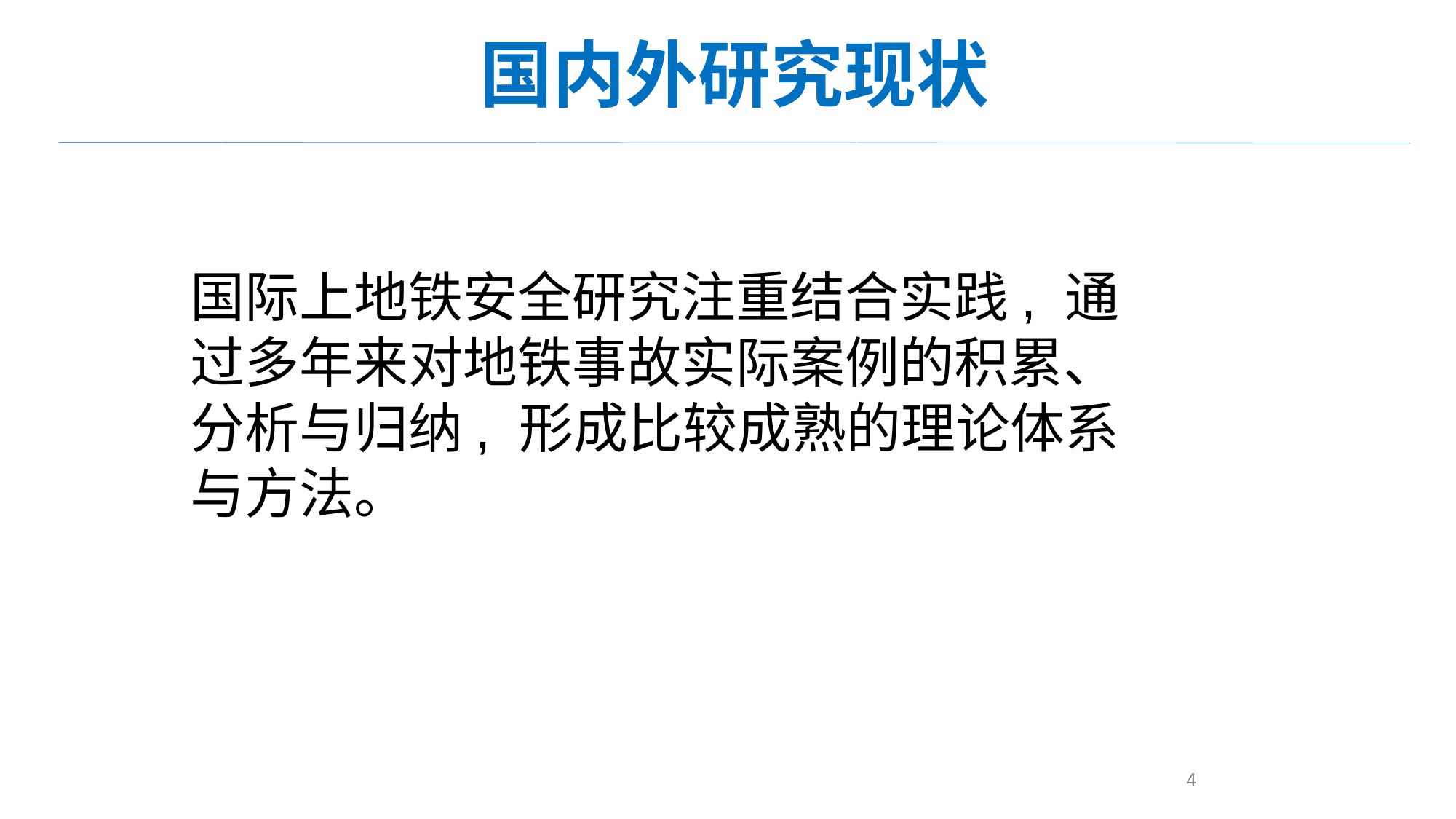

国内外研究现状
国际上地铁安全研究注重结合实践, 通过多年来对地铁事故实际案例的积累、分析与归纳, 形成比较成熟的理论体系与方法。
4